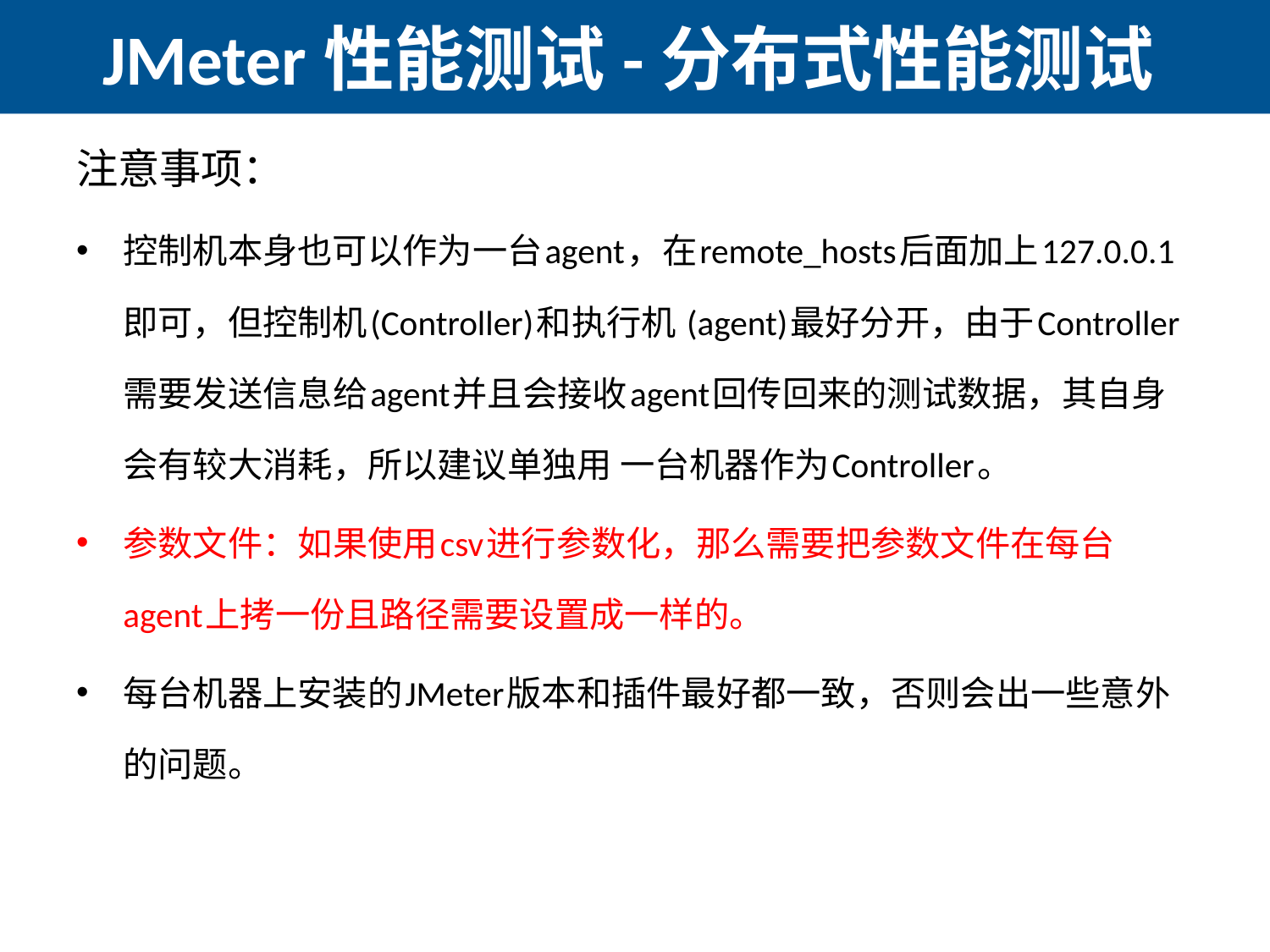

# JMeter性能测试-分布式性能测试
注意事项：
控制机本身也可以作为一台agent，在remote_hosts后面加上127.0.0.1即可，但控制机(Controller)和执行机 (agent)最好分开，由于Controller需要发送信息给agent并且会接收agent回传回来的测试数据，其自身会有较大消耗，所以建议单独用 一台机器作为Controller。
参数文件：如果使用csv进行参数化，那么需要把参数文件在每台agent上拷一份且路径需要设置成一样的。
每台机器上安装的JMeter版本和插件最好都一致，否则会出一些意外的问题。